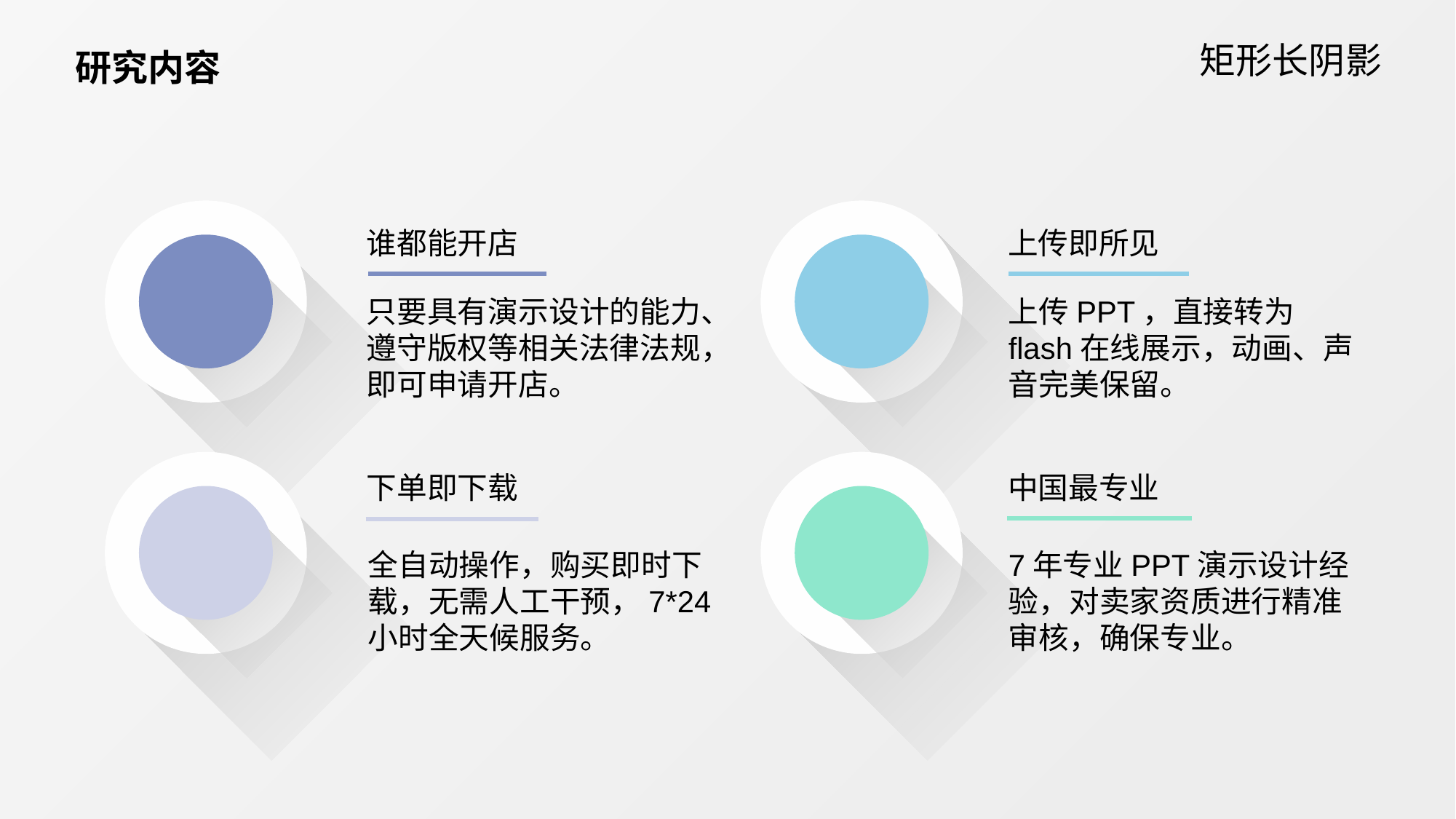

矩形长阴影
研究内容

谁都能开店
上传即所见

只要具有演示设计的能力、遵守版权等相关法律法规，即可申请开店。
上传PPT，直接转为flash在线展示，动画、声音完美保留。

下单即下载
中国最专业

全自动操作，购买即时下载，无需人工干预，7*24小时全天候服务。
7年专业PPT演示设计经验，对卖家资质进行精准审核，确保专业。